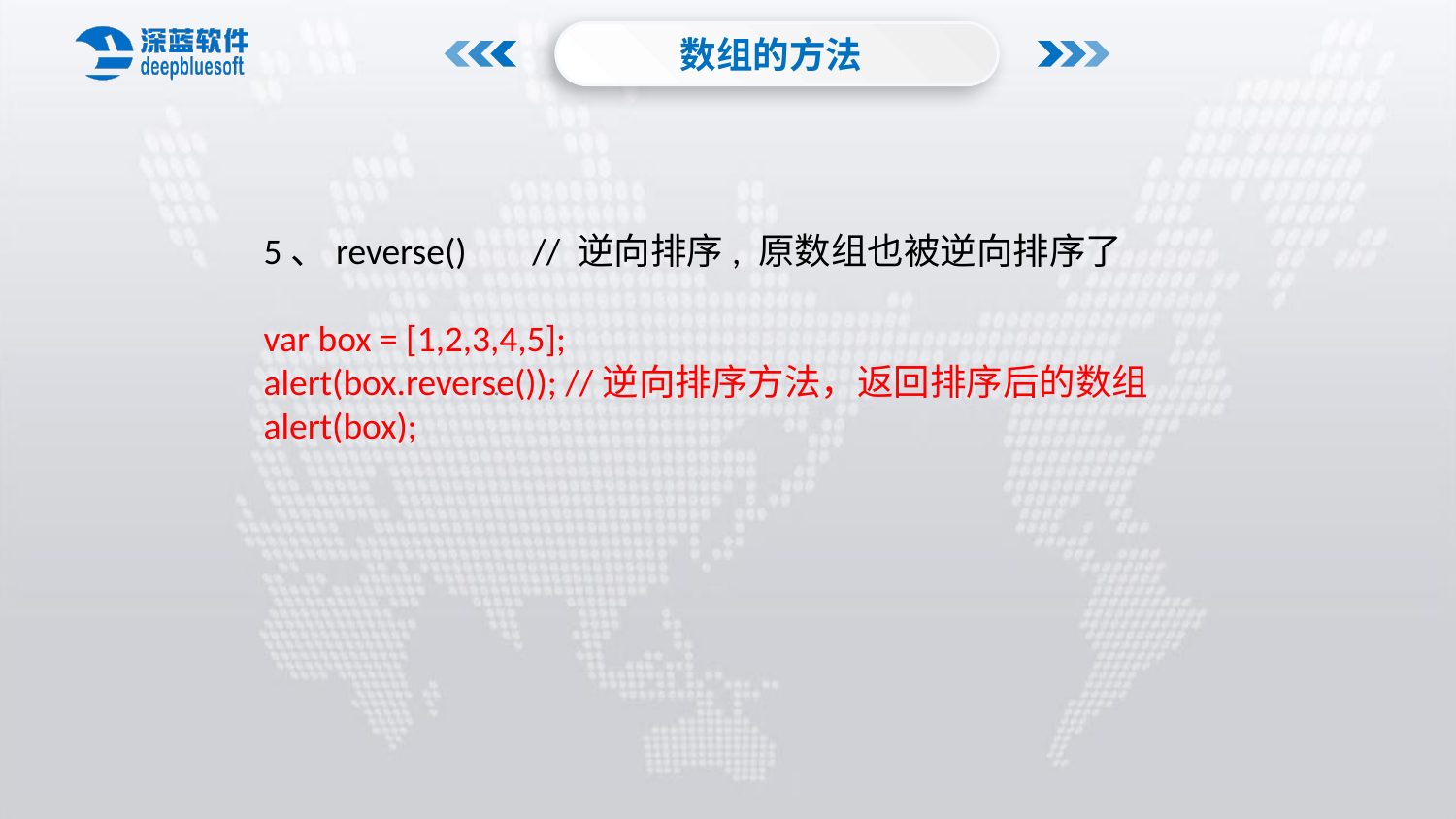

数组的方法

5、reverse()        // 逆向排序, 原数组也被逆向排序了

var box = [1,2,3,4,5];
alert(box.reverse()); //逆向排序方法，返回排序后的数组
alert(box);